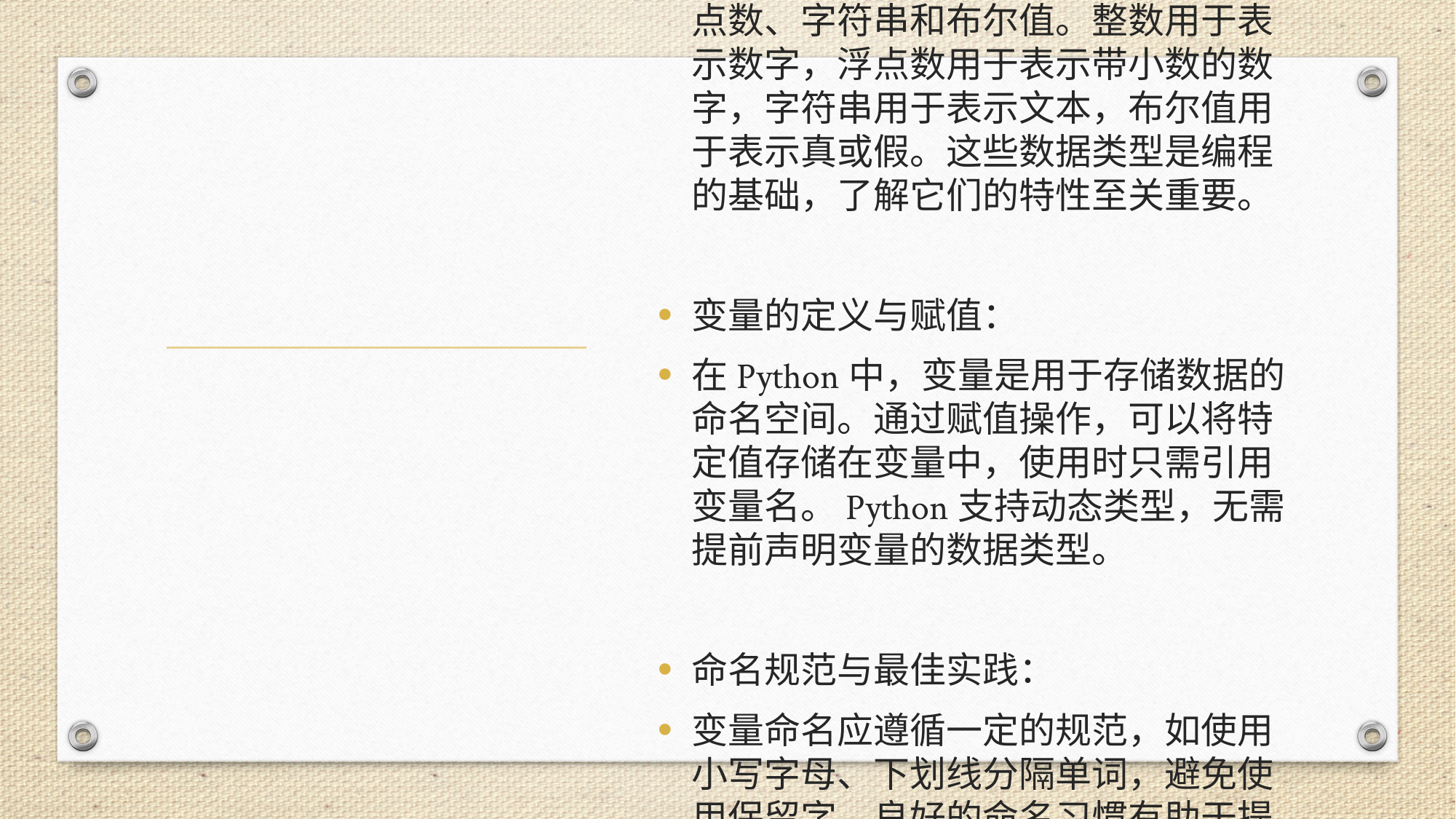

基本数据类型介绍：
Python的基本数据类型包括整数、浮点数、字符串和布尔值。整数用于表示数字，浮点数用于表示带小数的数字，字符串用于表示文本，布尔值用于表示真或假。这些数据类型是编程的基础，了解它们的特性至关重要。

变量的定义与赋值：
在Python中，变量是用于存储数据的命名空间。通过赋值操作，可以将特定值存储在变量中，使用时只需引用变量名。Python支持动态类型，无需提前声明变量的数据类型。

命名规范与最佳实践：
变量命名应遵循一定的规范，如使用小写字母、下划线分隔单词，避免使用保留字。良好的命名习惯有助于提高代码的可读性和可维护性，建议使用有意义的名称来描述变量的用途。
#